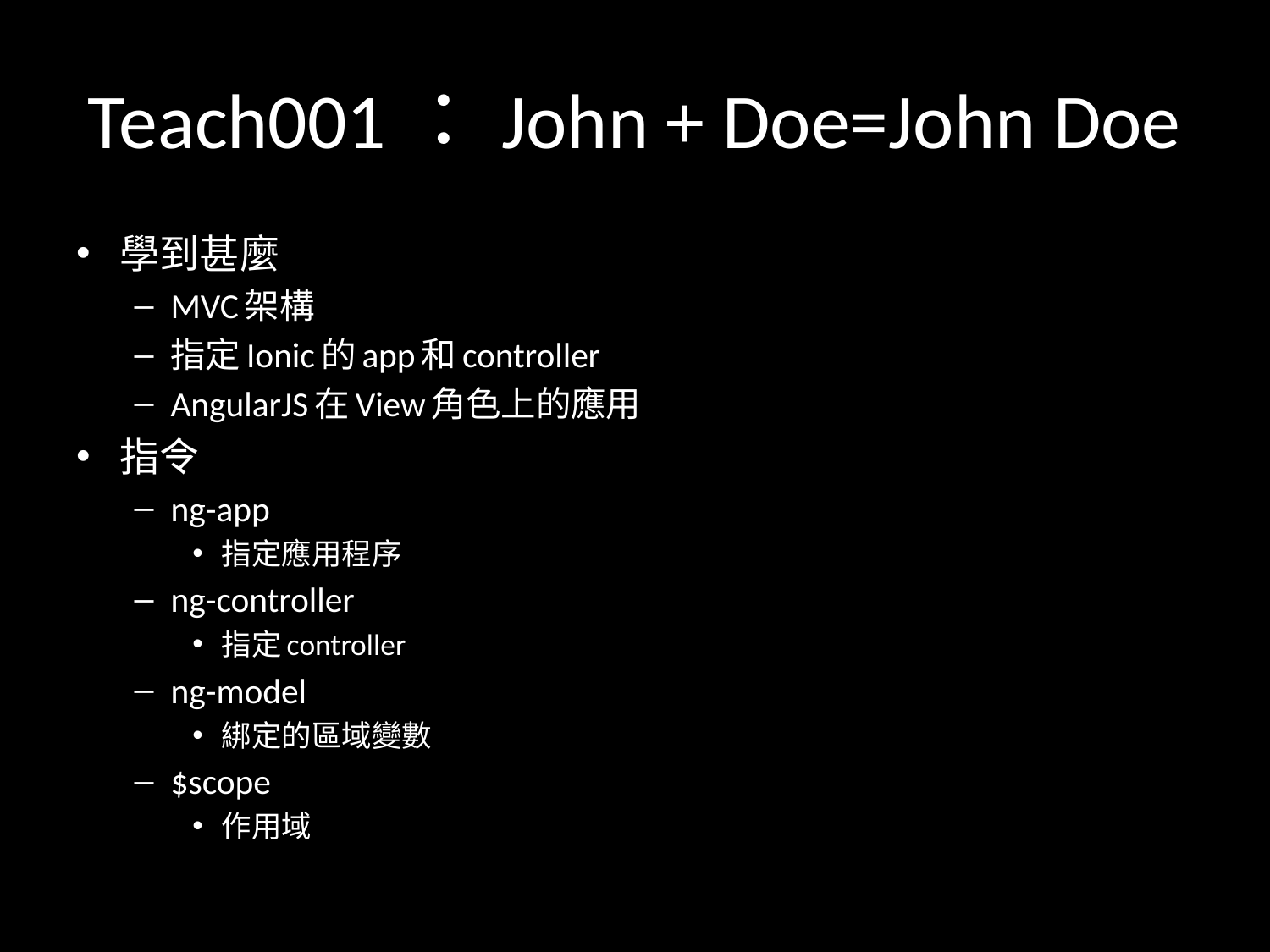

# Teach001：John + Doe=John Doe
學到甚麼
MVC架構
指定Ionic的app和controller
AngularJS在View角色上的應用
指令
ng-app
指定應用程序
ng-controller
指定controller
ng-model
綁定的區域變數
$scope
作用域